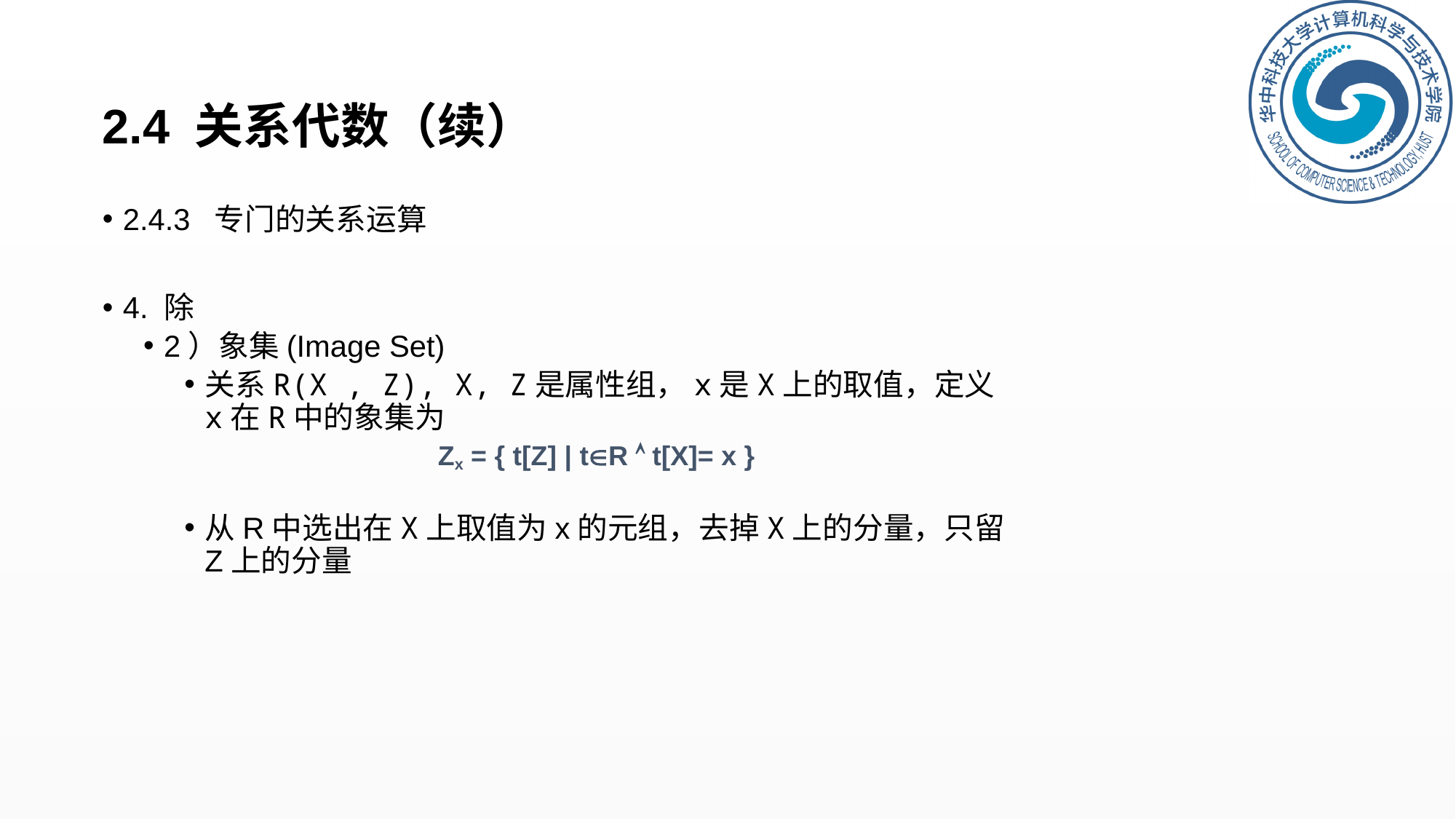

# 2.4 关系代数（续）
2.4.3  专门的关系运算

4. 除
2）象集(Image Set)
关系R(X , Z), X, Z是属性组，x是X上的取值，定义x在R中的象集为
Zx = { t[Z] | t∈R ∧ t[X]= x }

从R中选出在X上取值为x的元组，去掉X上的分量，只留Z上的分量